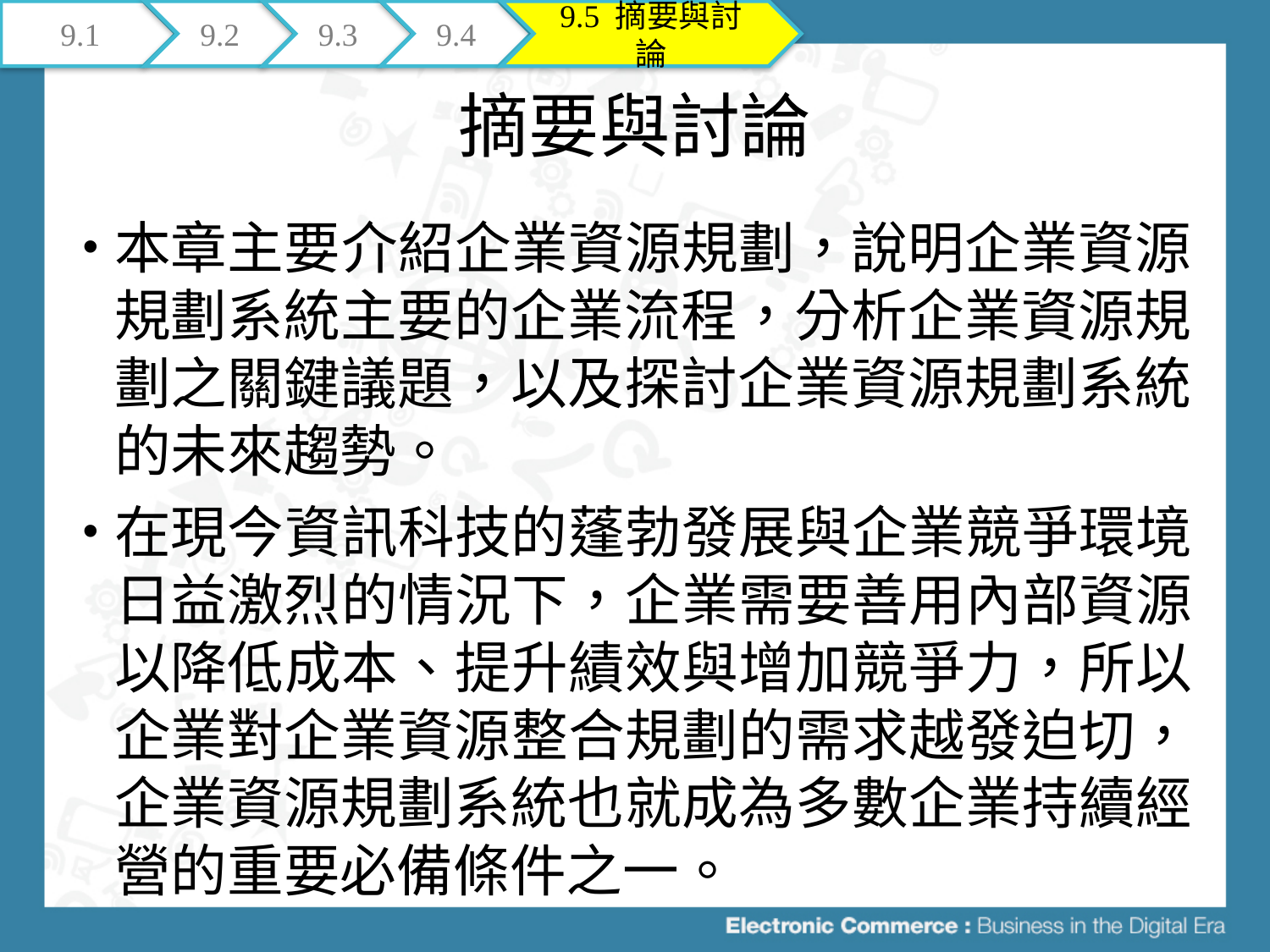

9.1
9.2
9.3
9.4
9.5 摘要與討論
# 摘要與討論
本章主要介紹企業資源規劃，說明企業資源規劃系統主要的企業流程，分析企業資源規劃之關鍵議題，以及探討企業資源規劃系統的未來趨勢。
在現今資訊科技的蓬勃發展與企業競爭環境日益激烈的情況下，企業需要善用內部資源以降低成本、提升績效與增加競爭力，所以企業對企業資源整合規劃的需求越發迫切，企業資源規劃系統也就成為多數企業持續經營的重要必備條件之一。